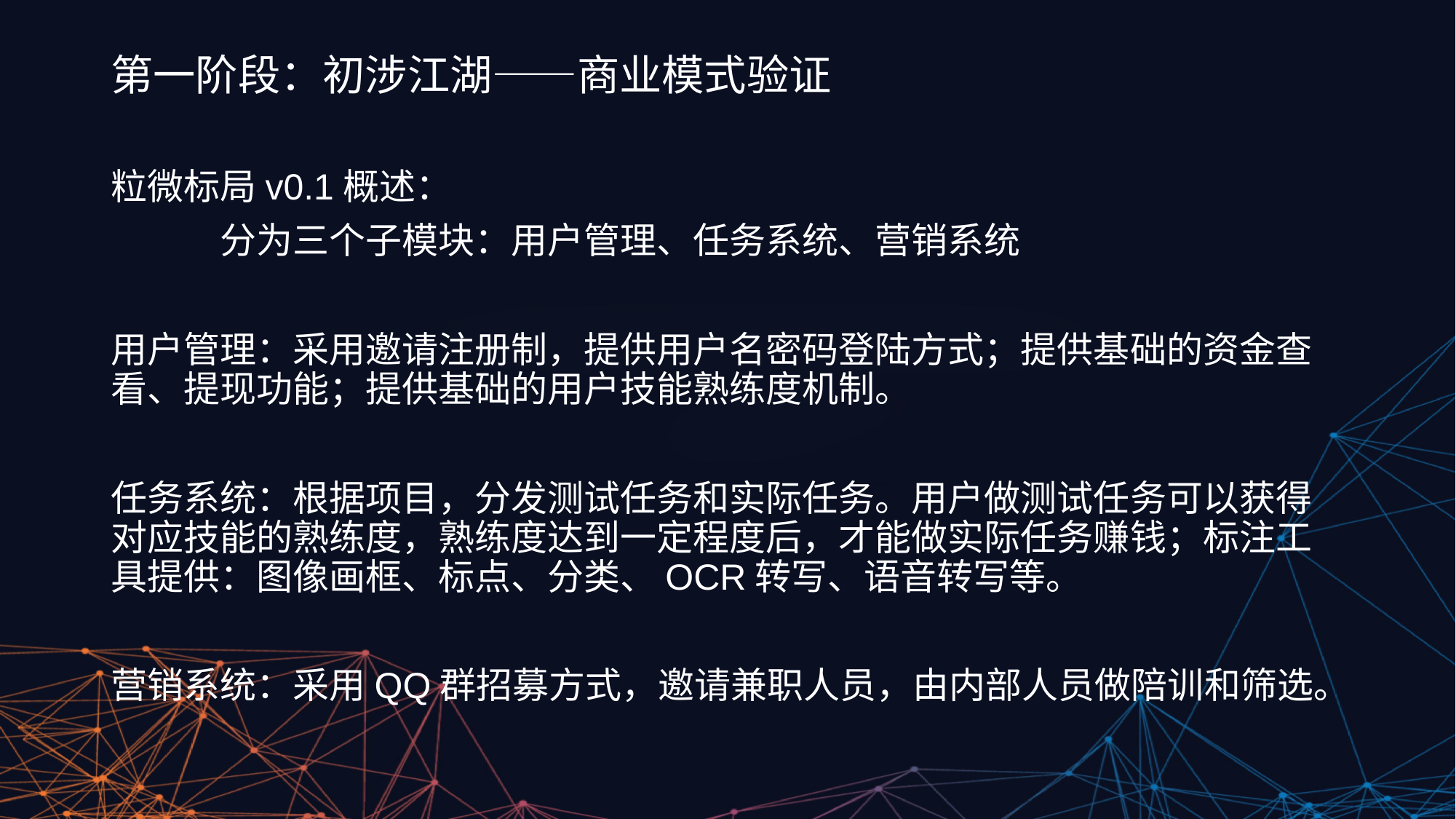

第一阶段：初涉江湖——商业模式验证
粒微标局v0.1概述：
	分为三个子模块：用户管理、任务系统、营销系统

用户管理：采用邀请注册制，提供用户名密码登陆方式；提供基础的资金查看、提现功能；提供基础的用户技能熟练度机制。

任务系统：根据项目，分发测试任务和实际任务。用户做测试任务可以获得对应技能的熟练度，熟练度达到一定程度后，才能做实际任务赚钱；标注工具提供：图像画框、标点、分类、OCR转写、语音转写等。

营销系统：采用QQ群招募方式，邀请兼职人员，由内部人员做陪训和筛选。